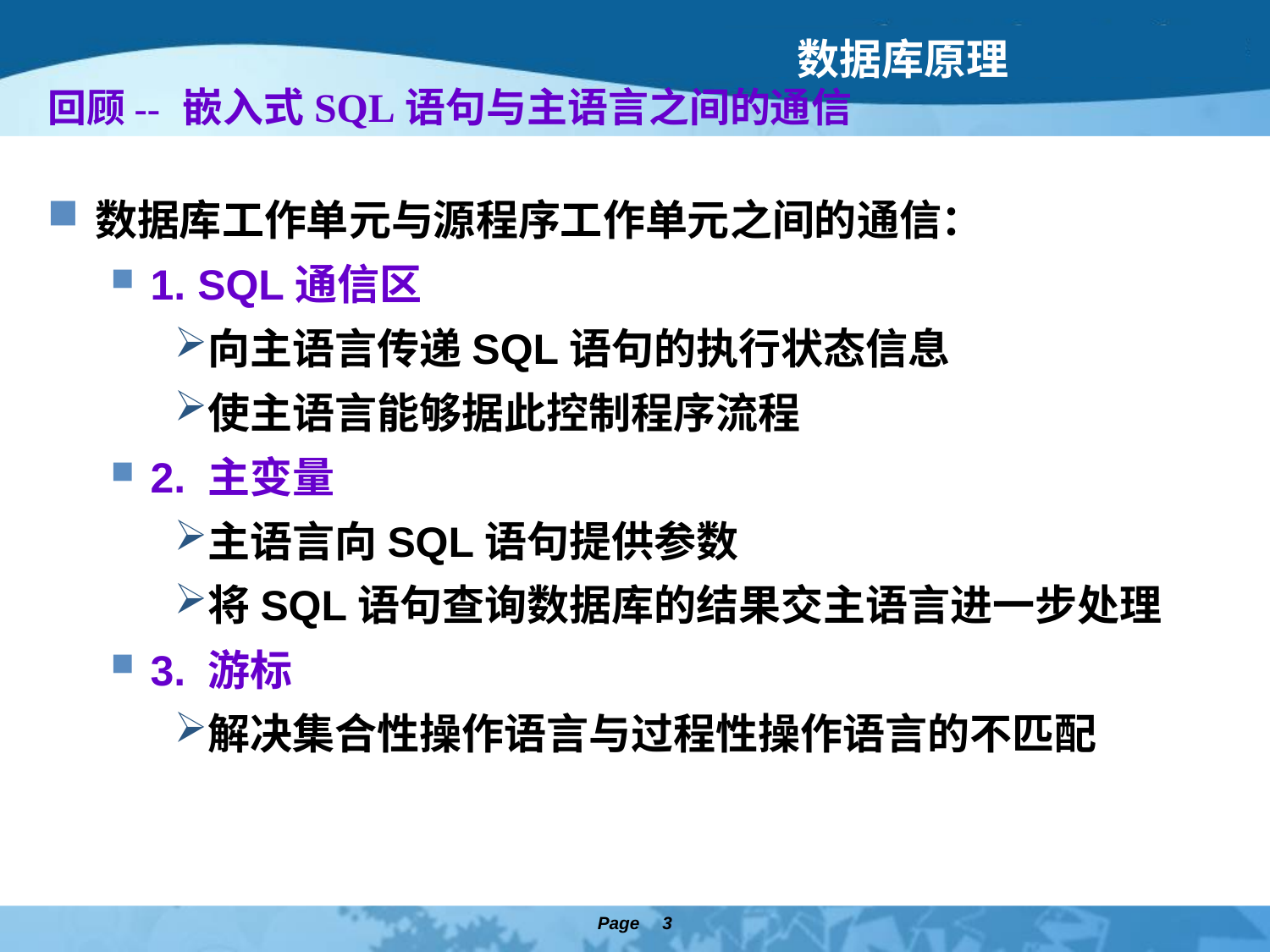

# 回顾-- 嵌入式SQL语句与主语言之间的通信
数据库工作单元与源程序工作单元之间的通信：
1. SQL通信区
向主语言传递SQL语句的执行状态信息
使主语言能够据此控制程序流程
2. 主变量
主语言向SQL语句提供参数
将SQL语句查询数据库的结果交主语言进一步处理
3. 游标
解决集合性操作语言与过程性操作语言的不匹配